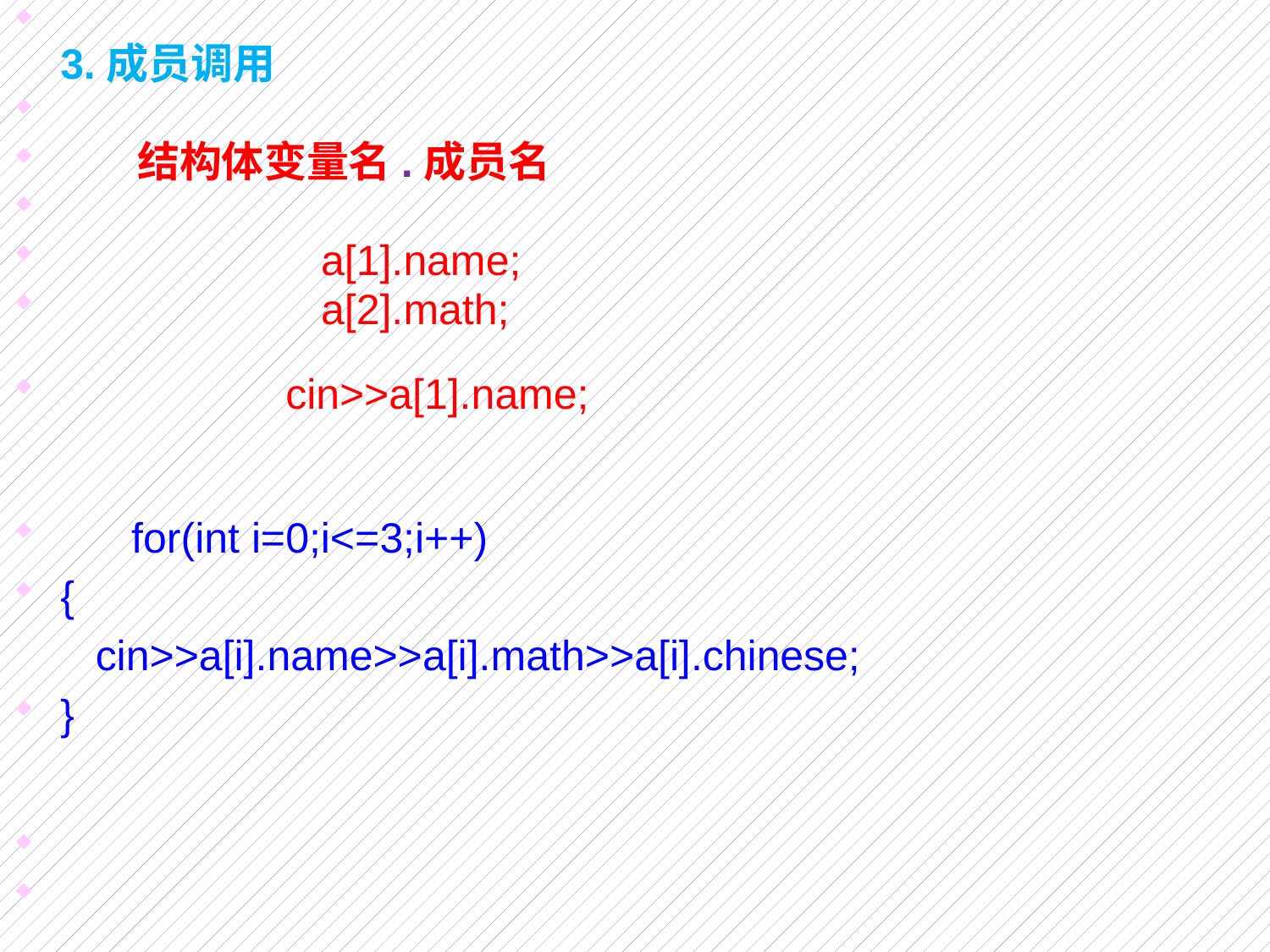

3.成员调用

       结构体变量名.成员名

                      a[1].name;
                      a[2].math;
                   cin>>a[1].name;

      for(int i=0;i<=3;i++)
{
       cin>>a[i].name>>a[i].math>>a[i].chinese;
}

#